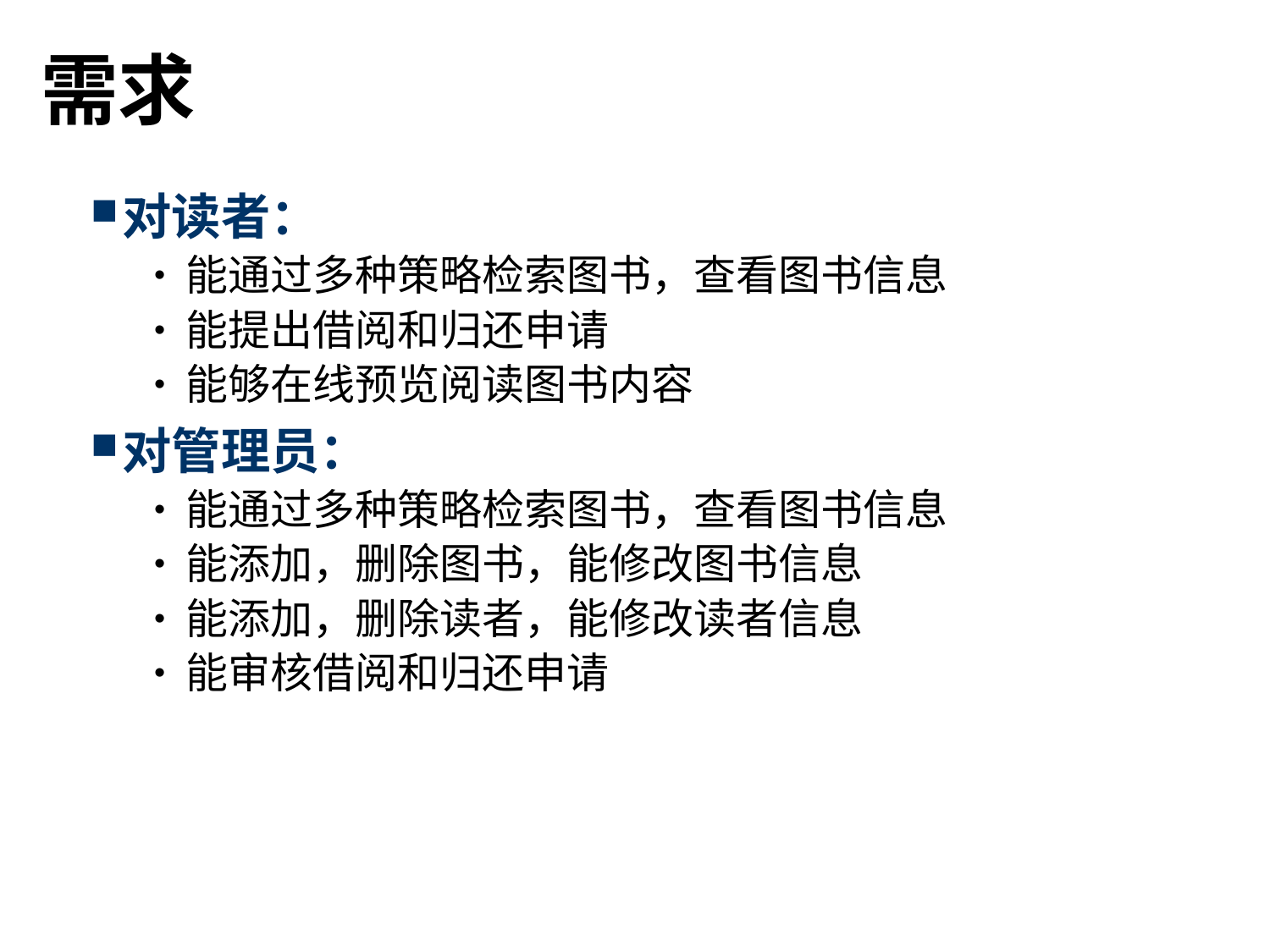

# 需求
对读者：
能通过多种策略检索图书，查看图书信息
能提出借阅和归还申请
能够在线预览阅读图书内容
对管理员：
能通过多种策略检索图书，查看图书信息
能添加，删除图书，能修改图书信息
能添加，删除读者，能修改读者信息
能审核借阅和归还申请